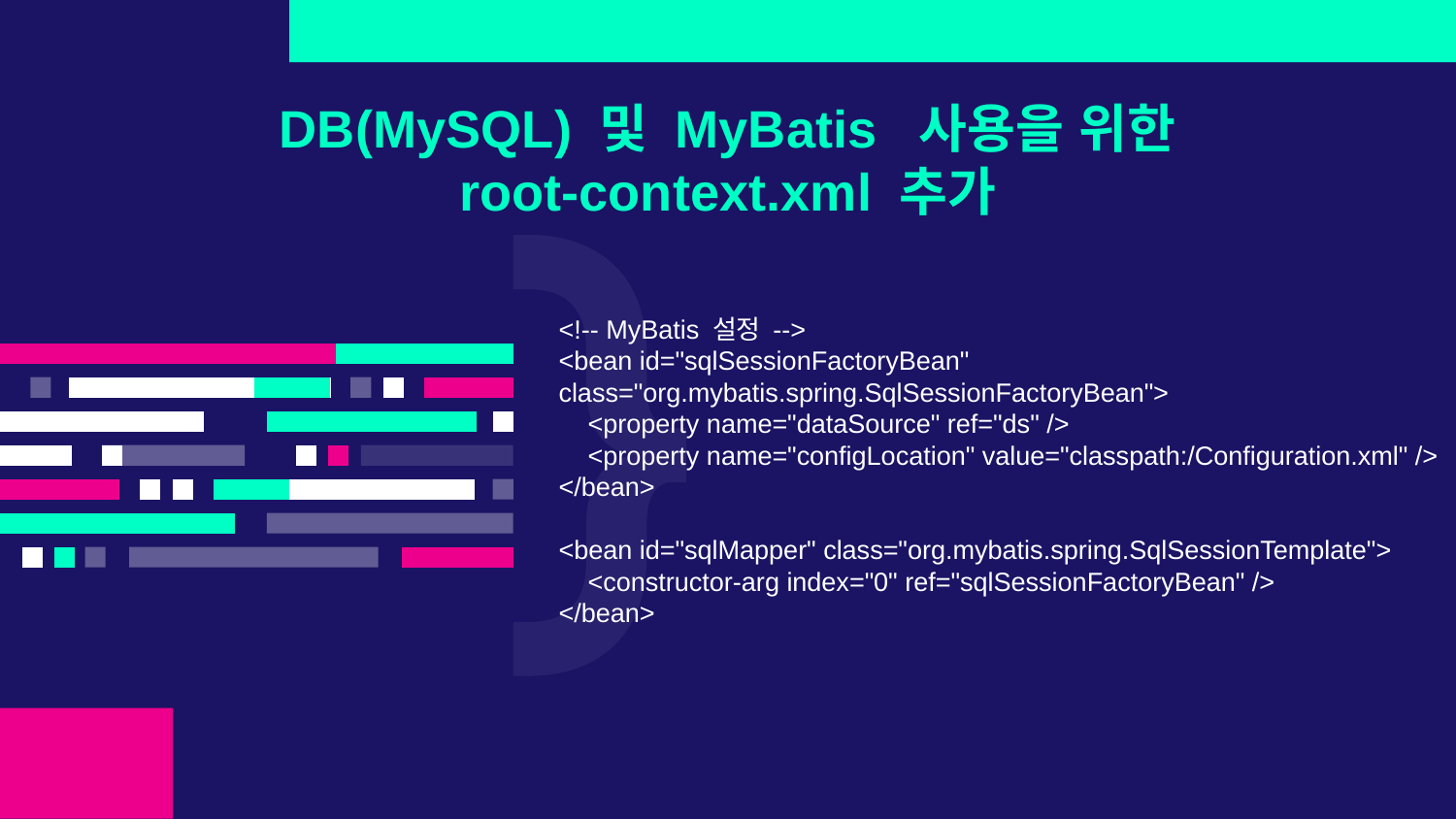

# DB(MySQL) 및 MyBatis  사용을 위한 root-context.xml 추가
<!-- MyBatis 설정 -->
<bean id="sqlSessionFactoryBean" class="org.mybatis.spring.SqlSessionFactoryBean">
    <property name="dataSource" ref="ds" />
    <property name="configLocation" value="classpath:/Configuration.xml" />
</bean>

<bean id="sqlMapper" class="org.mybatis.spring.SqlSessionTemplate">
    <constructor-arg index="0" ref="sqlSessionFactoryBean" />
</bean>